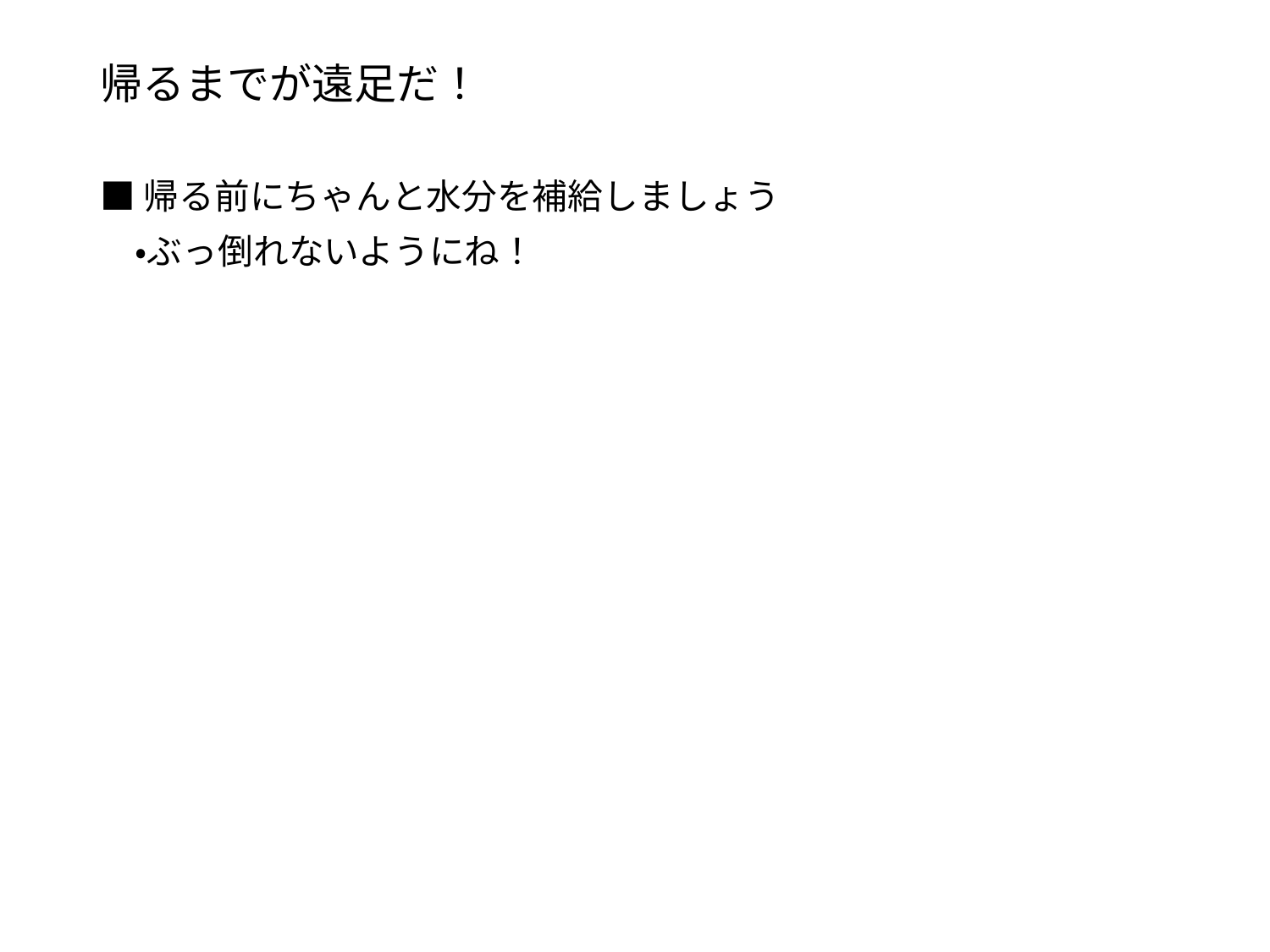

# 帰るまでが遠足だ！
■帰る前にちゃんと水分を補給しましょう
　・ぶっ倒れないようにね！